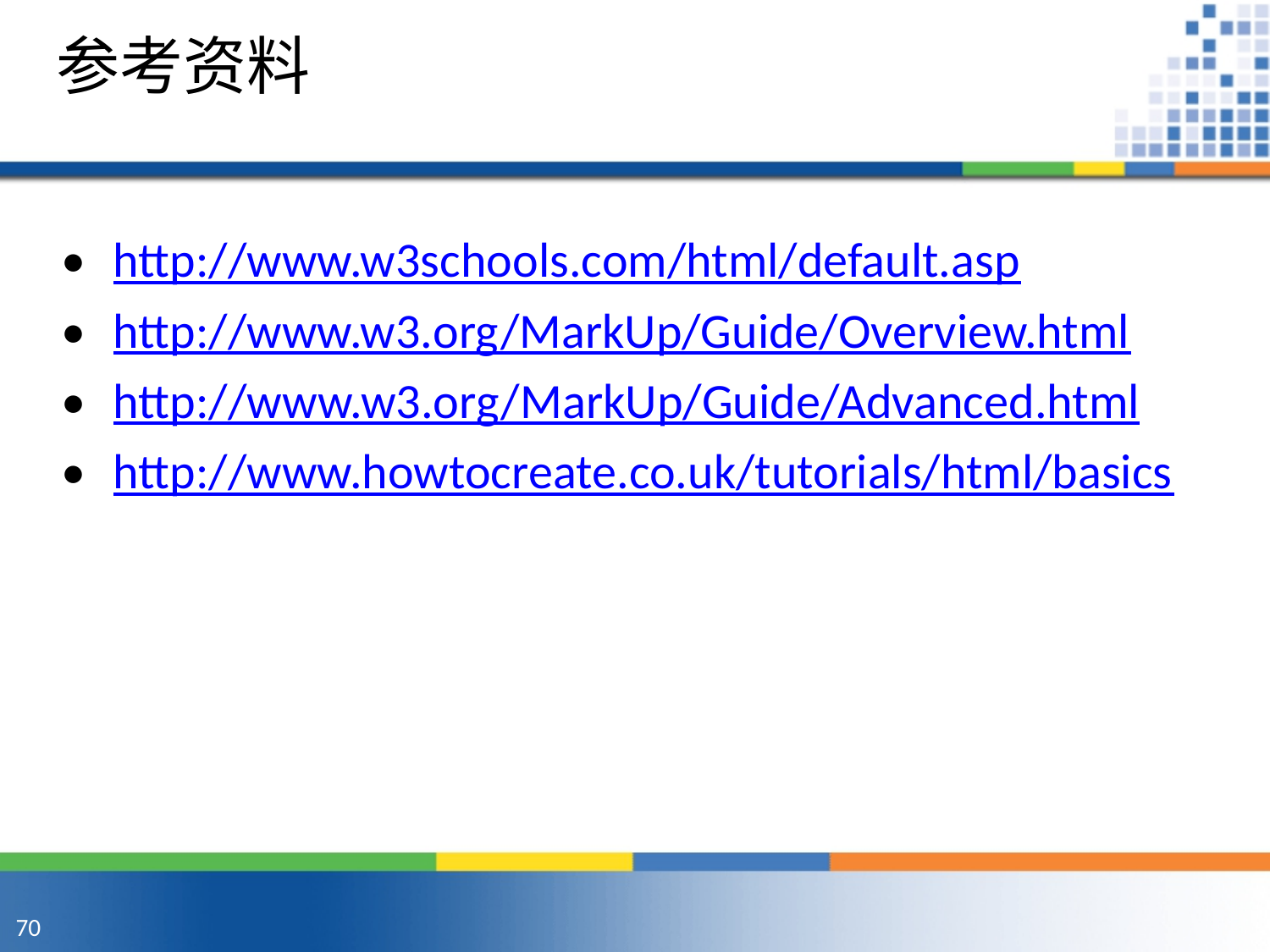

参考资料
•

•

•

•
http://www.w3schools.com/html/default.asp

http://www.w3.org/MarkUp/Guide/Overview.html

http://www.w3.org/MarkUp/Guide/Advanced.html

http://www.howtocreate.co.uk/tutorials/html/basics
70